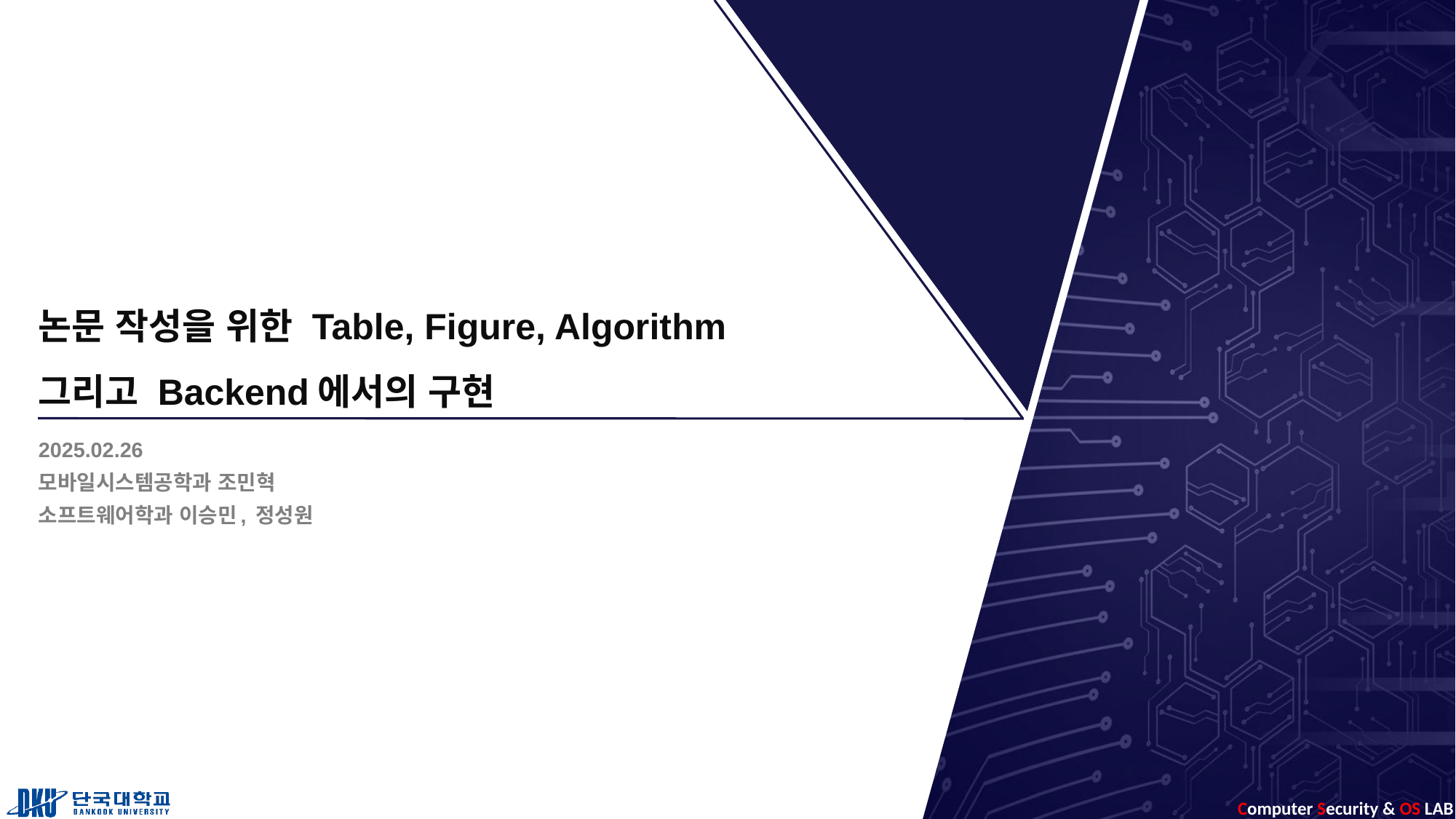

# 논문 작성을 위한 Table, Figure, Algorithm 그리고 Backend에서의 구현
2025.02.26
모바일시스템공학과 조민혁
소프트웨어학과 이승민, 정성원